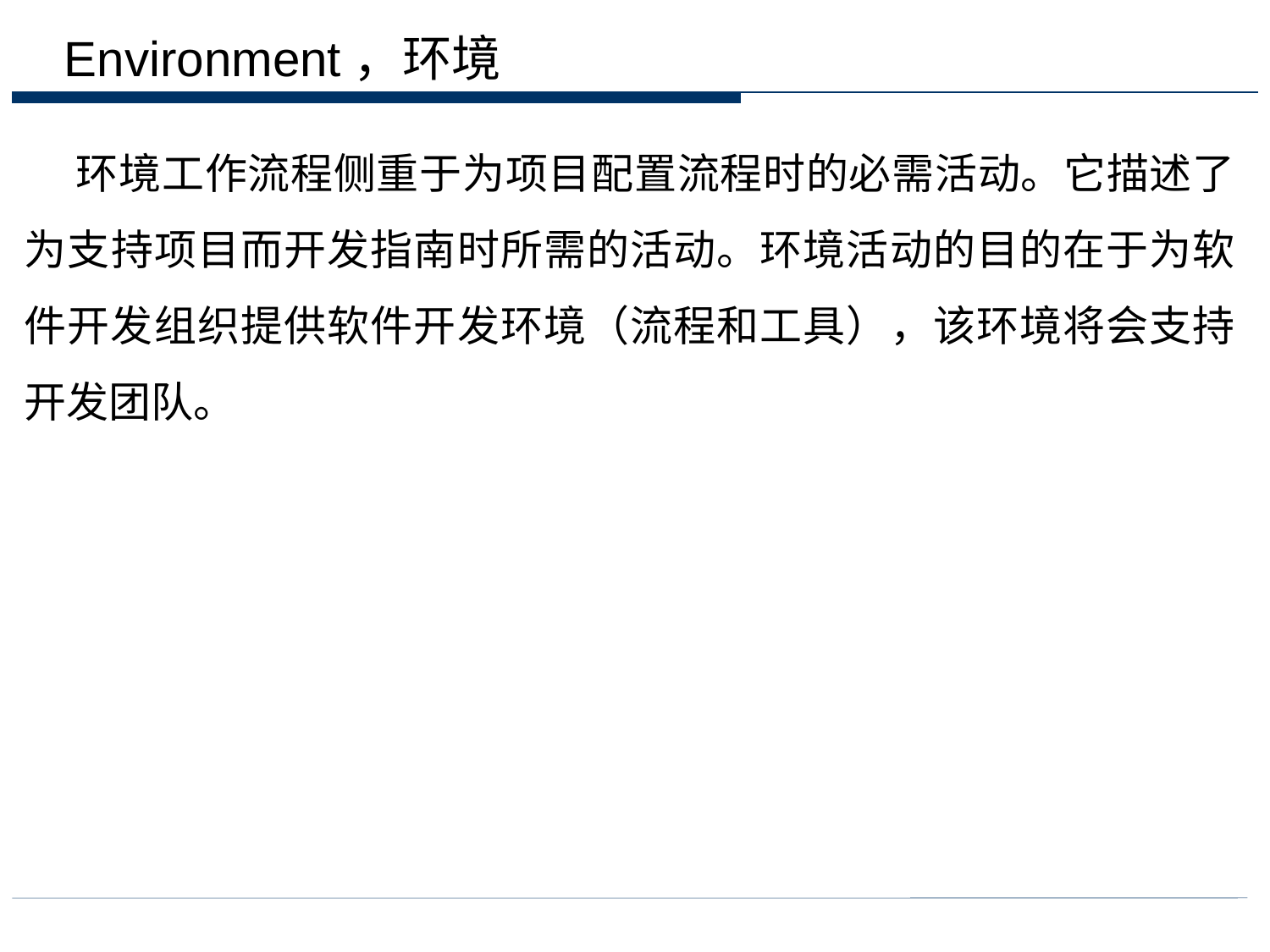

# Environment，环境
    环境工作流程侧重于为项目配置流程时的必需活动。它描述了为支持项目而开发指南时所需的活动。环境活动的目的在于为软件开发组织提供软件开发环境（流程和工具），该环境将会支持开发团队。

48